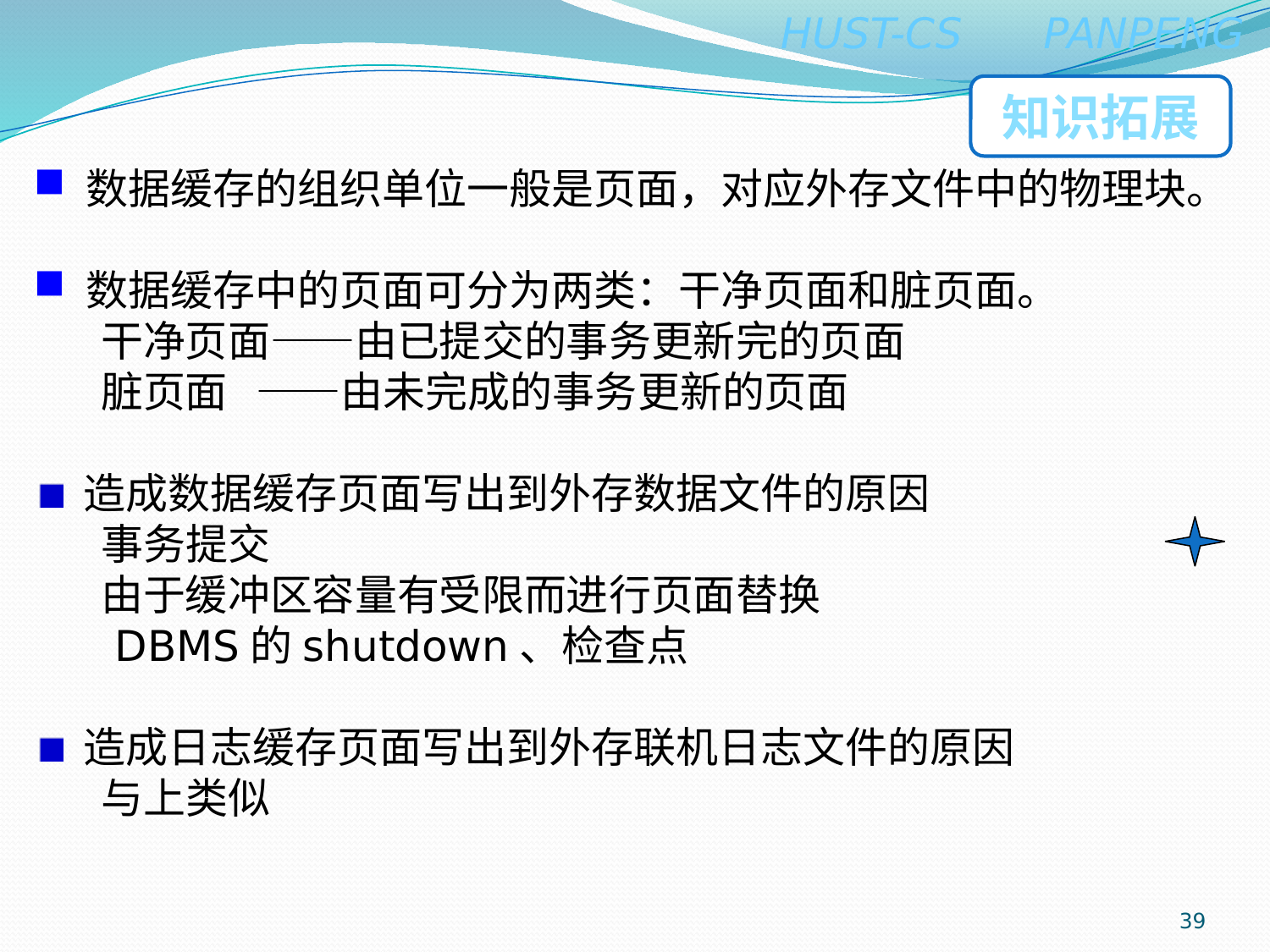

知识拓展
 数据缓存的组织单位一般是页面，对应外存文件中的物理块。

 数据缓存中的页面可分为两类：干净页面和脏页面。
      干净页面——由已提交的事务更新完的页面
      脏页面   ——由未完成的事务更新的页面

 造成数据缓存页面写出到外存数据文件的原因
      事务提交
      由于缓冲区容量有受限而进行页面替换
      DBMS的shutdown、检查点

 造成日志缓存页面写出到外存联机日志文件的原因
      与上类似

39